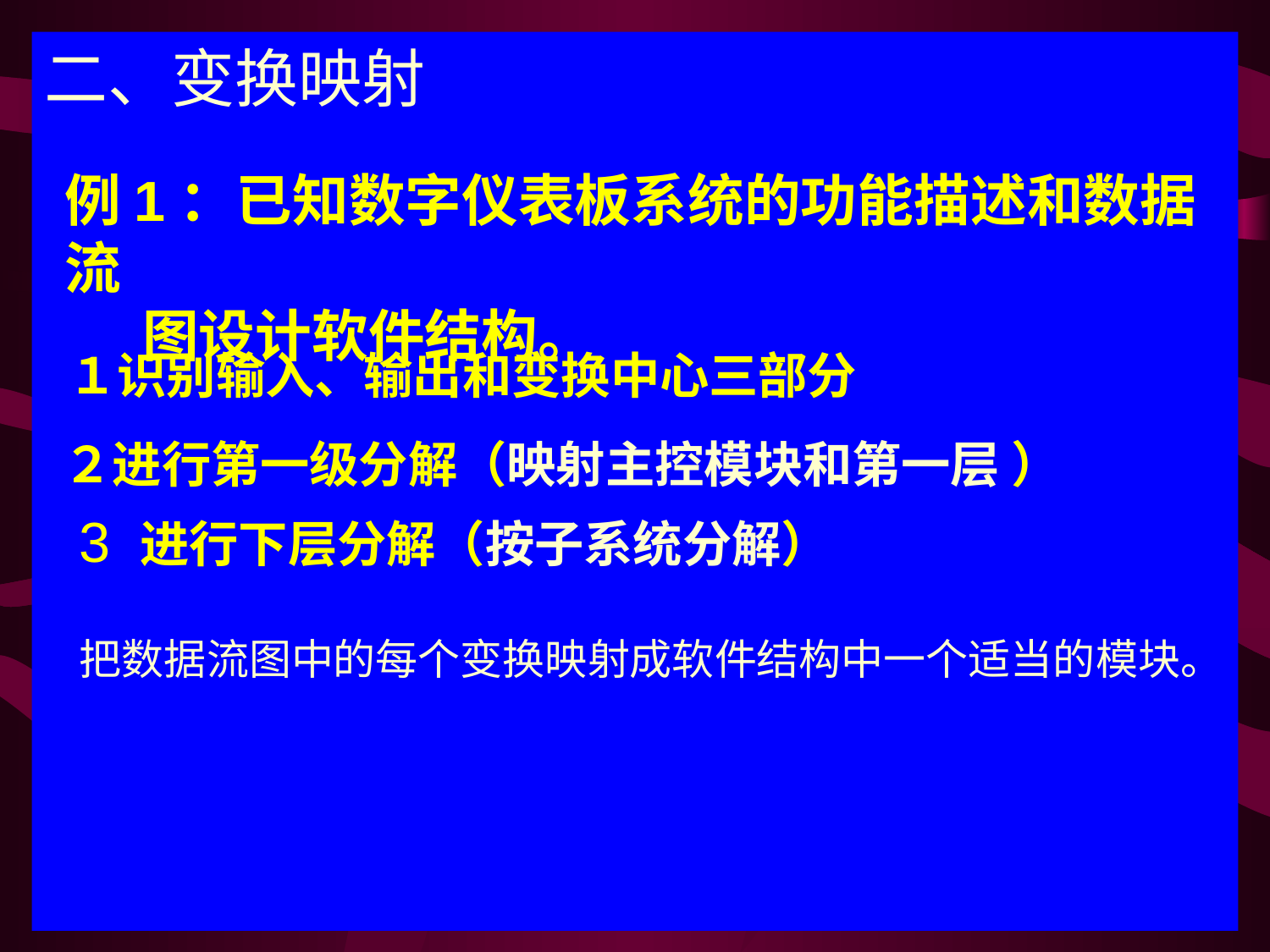

二、变换映射

例1：已知数字仪表板系统的功能描述和数据流
     图设计软件结构。

１识别输入、输出和变换中心三部分
２进行第一级分解（映射主控模块和第一层 ）

3 进行下层分解（按子系统分解）

把数据流图中的每个变换映射成软件结构中一个适当的模块。

101